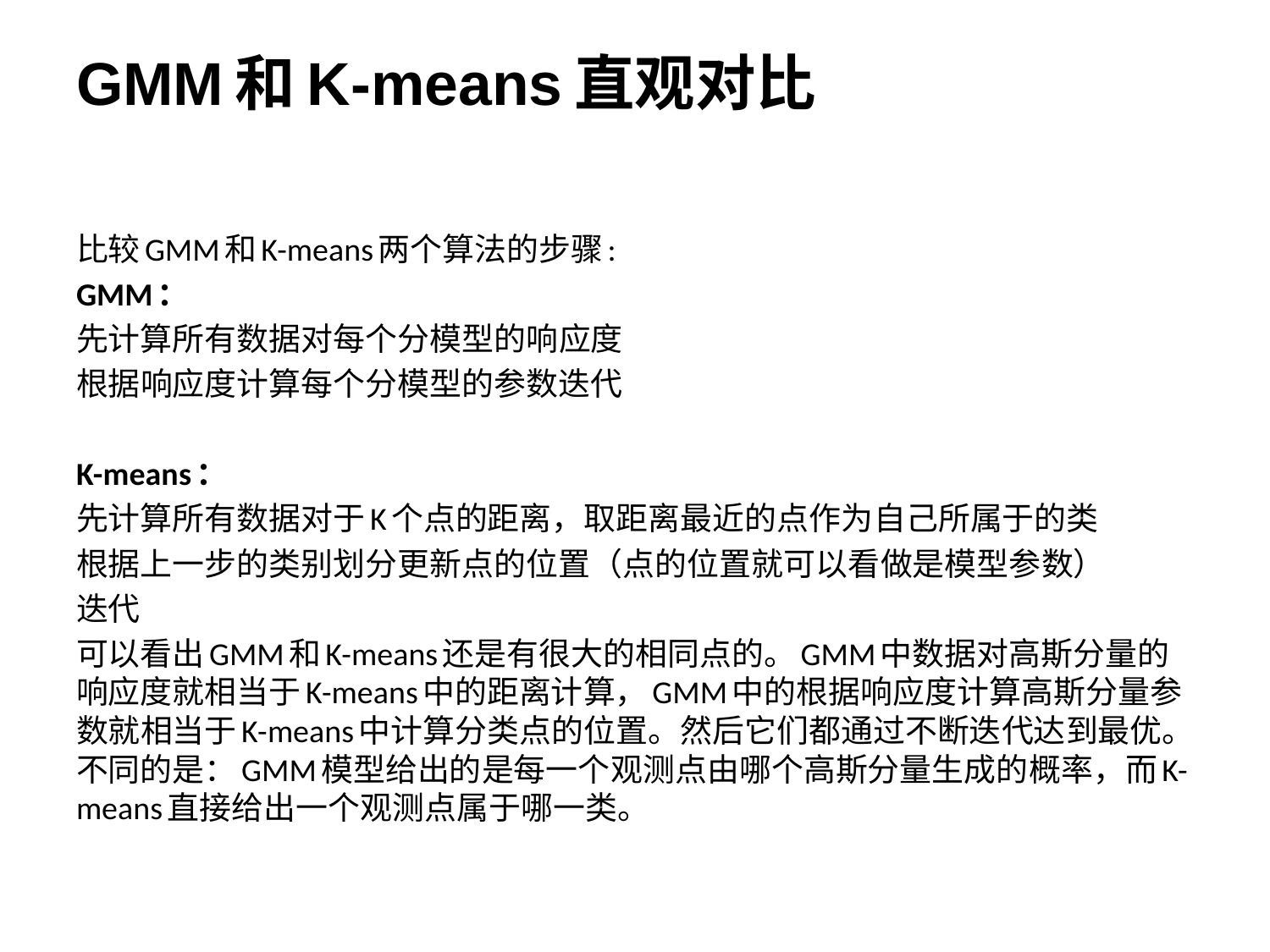

# GMM和K-means直观对比
比较GMM和K-means两个算法的步骤:
GMM：
先计算所有数据对每个分模型的响应度
根据响应度计算每个分模型的参数迭代

K-means：
先计算所有数据对于K个点的距离，取距离最近的点作为自己所属于的类
根据上一步的类别划分更新点的位置（点的位置就可以看做是模型参数）
迭代
可以看出GMM和K-means还是有很大的相同点的。GMM中数据对高斯分量的响应度就相当于K-means中的距离计算，GMM中的根据响应度计算高斯分量参数就相当于K-means中计算分类点的位置。然后它们都通过不断迭代达到最优。不同的是：GMM模型给出的是每一个观测点由哪个高斯分量生成的概率，而K-means直接给出一个观测点属于哪一类。